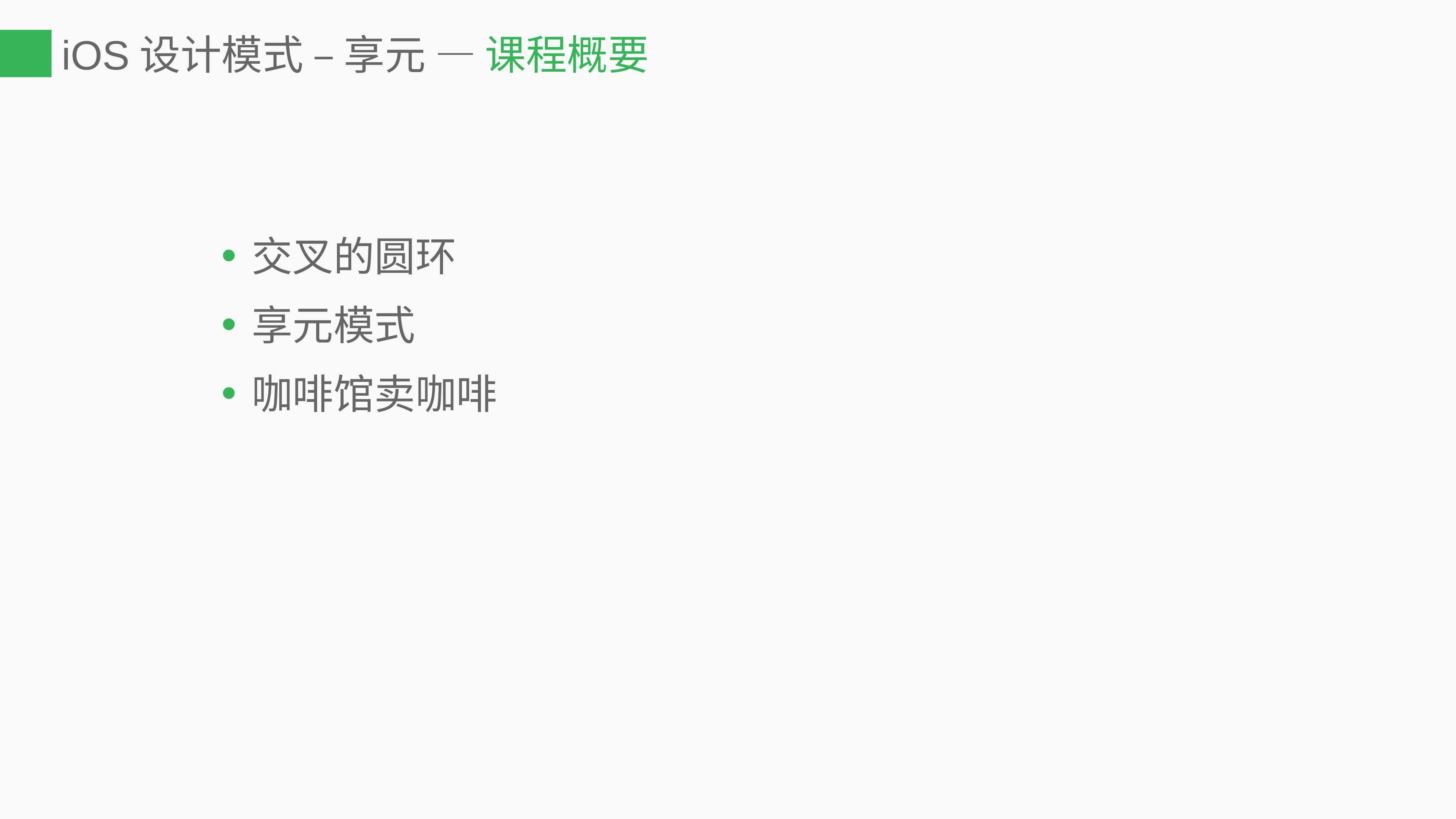

# iOS设计模式 – 享元 — 课程概要
交叉的圆环
享元模式
咖啡馆卖咖啡